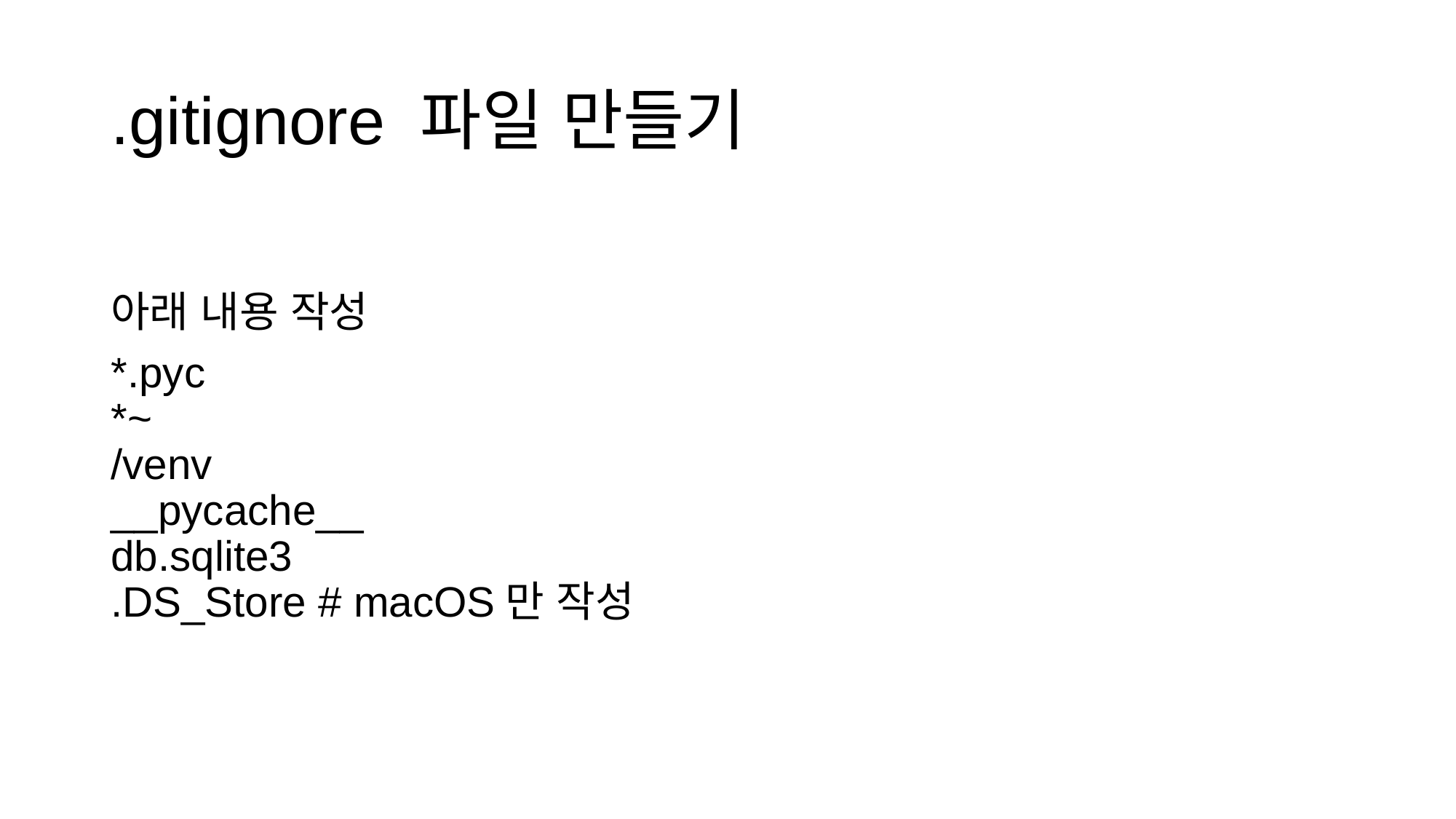

# .gitignore 파일 만들기
아래 내용 작성
*.pyc
*~
/venv
__pycache__
db.sqlite3
.DS_Store # macOS만 작성